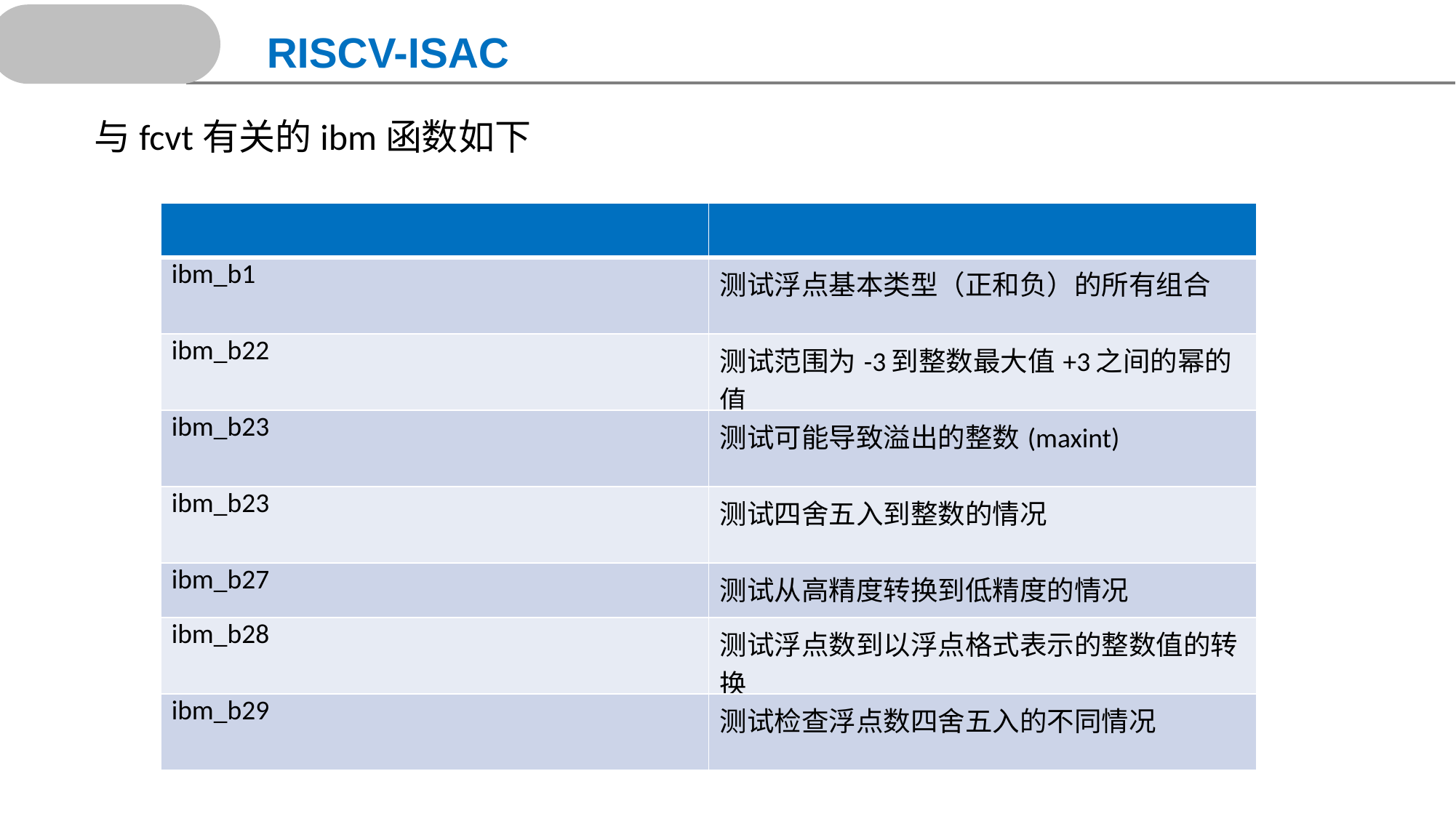

RISCV-ISAC
与fcvt有关的ibm函数如下
|  |  |
| --- | --- |
| ibm\_b1 | 测试浮点基本类型（正和负）的所有组合 |
| ibm\_b22 | 测试范围为-3到整数最大值+3之间的幂的值 |
| ibm\_b23 | 测试可能导致溢出的整数(maxint) |
| ibm\_b23 | 测试四舍五入到整数的情况 |
| ibm\_b27 | 测试从高精度转换到低精度的情况 |
| ibm\_b28 | 测试浮点数到以浮点格式表示的整数值的转换 |
| ibm\_b29 | 测试检查浮点数四舍五入的不同情况 |